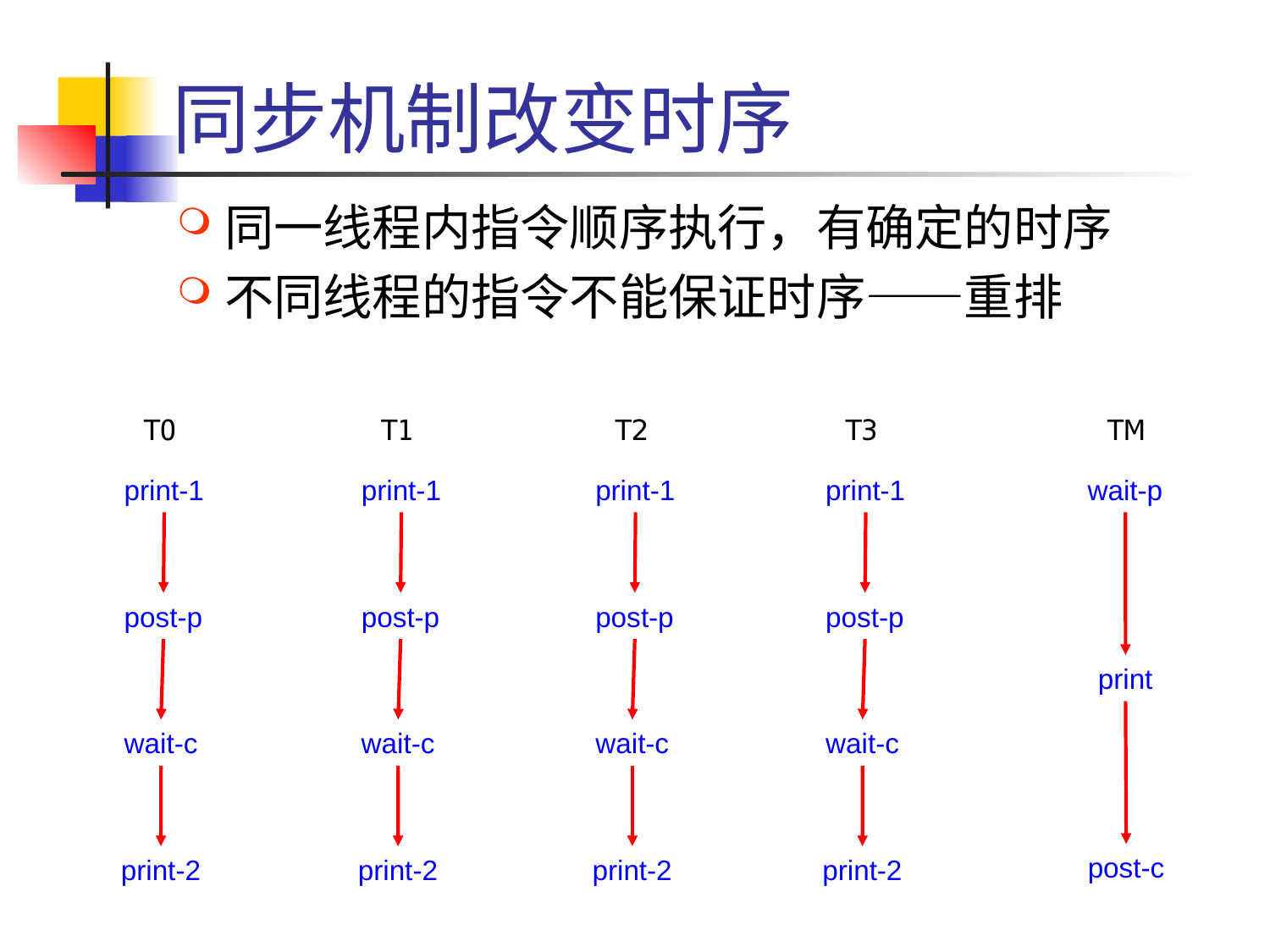

# 同步机制改变时序
同一线程内指令顺序执行，有确定的时序
不同线程的指令不能保证时序——重排
T0
T1
T2
T3
TM
print-1
print-1
print-1
print-1
wait-p
post-p
post-p
post-p
post-p
print
wait-c
wait-c
wait-c
wait-c
post-c
print-2
print-2
print-2
print-2